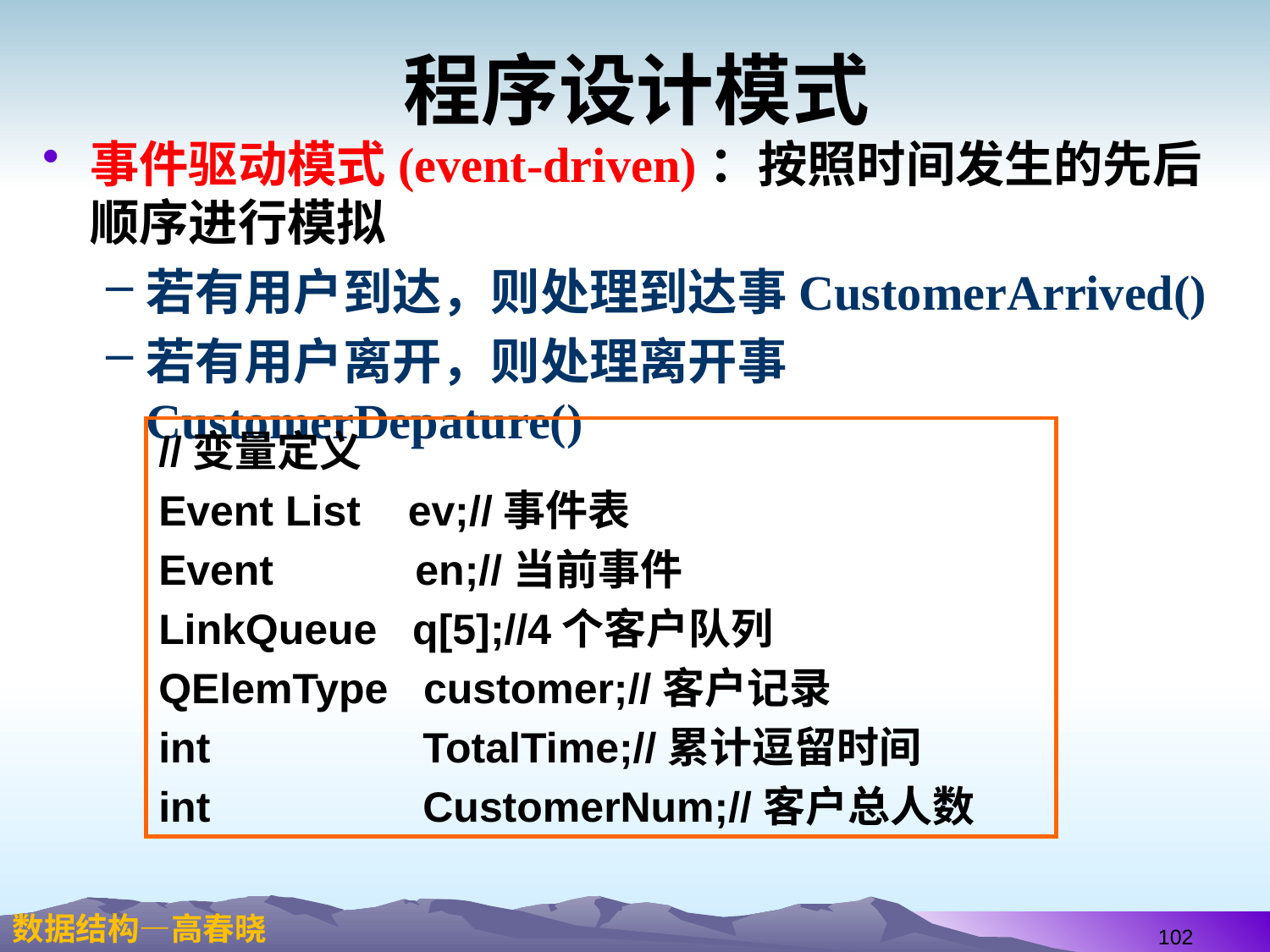

# 程序设计模式
事件驱动模式(event-driven)：按照时间发生的先后顺序进行模拟
若有用户到达，则处理到达事CustomerArrived()
若有用户离开，则处理离开事CustomerDepature()
//变量定义
Event List    ev;//事件表
Event            en;//当前事件
LinkQueue   q[5];//4个客户队列
QElemType   customer;//客户记录
int                  TotalTime;//累计逗留时间
int                  CustomerNum;//客户总人数
102